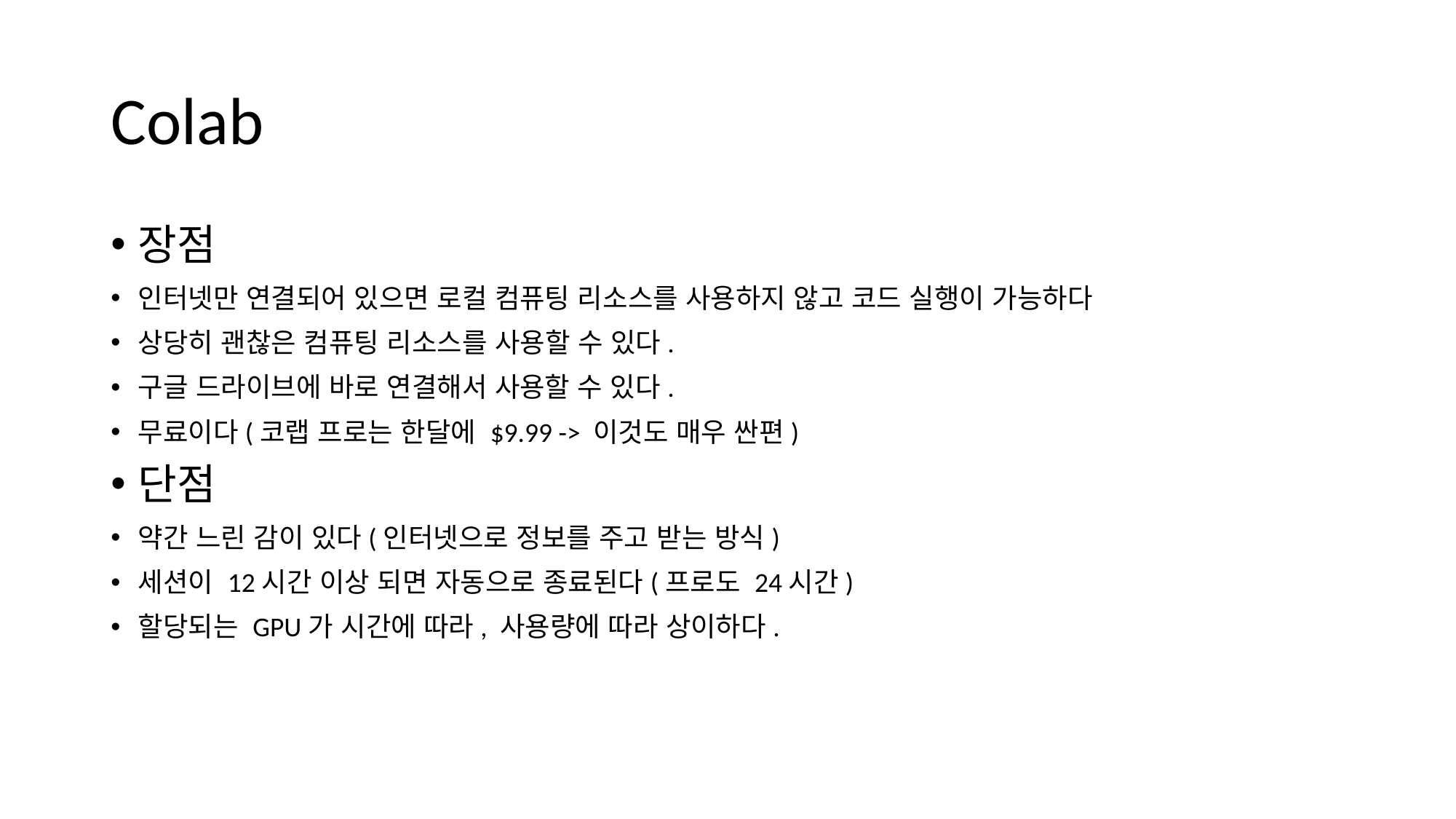

# Colab
장점
인터넷만 연결되어 있으면 로컬 컴퓨팅 리소스를 사용하지 않고 코드 실행이 가능하다
상당히 괜찮은 컴퓨팅 리소스를 사용할 수 있다.
구글 드라이브에 바로 연결해서 사용할 수 있다.
무료이다(코랩 프로는 한달에 $9.99 -> 이것도 매우 싼편)
단점
약간 느린 감이 있다(인터넷으로 정보를 주고 받는 방식)
세션이 12시간 이상 되면 자동으로 종료된다(프로도 24시간)
할당되는 GPU가 시간에 따라, 사용량에 따라 상이하다.